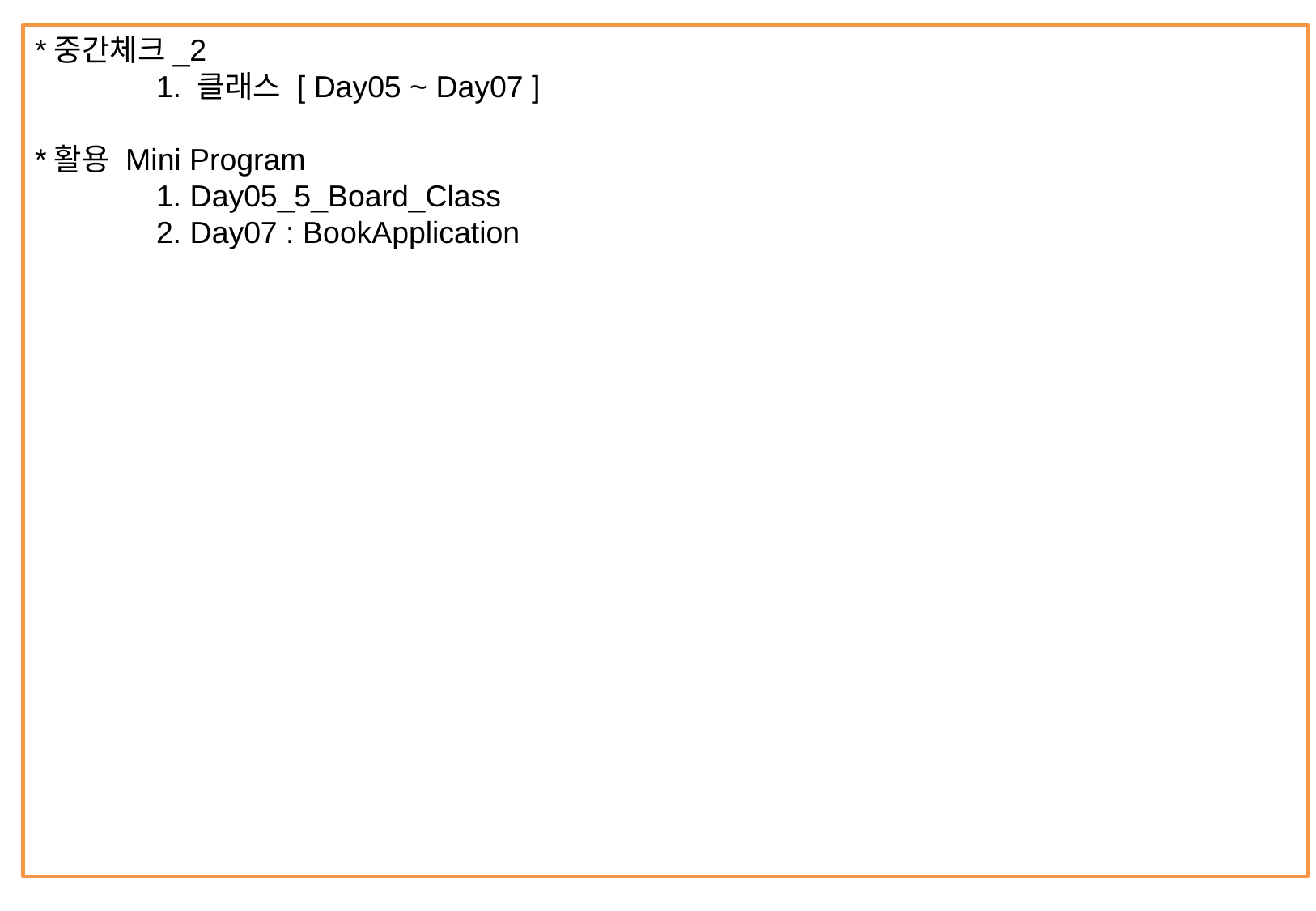

*중간체크_2
	1. 클래스 [ Day05 ~ Day07 ]
*활용 Mini Program
	1. Day05_5_Board_Class
	2. Day07 : BookApplication